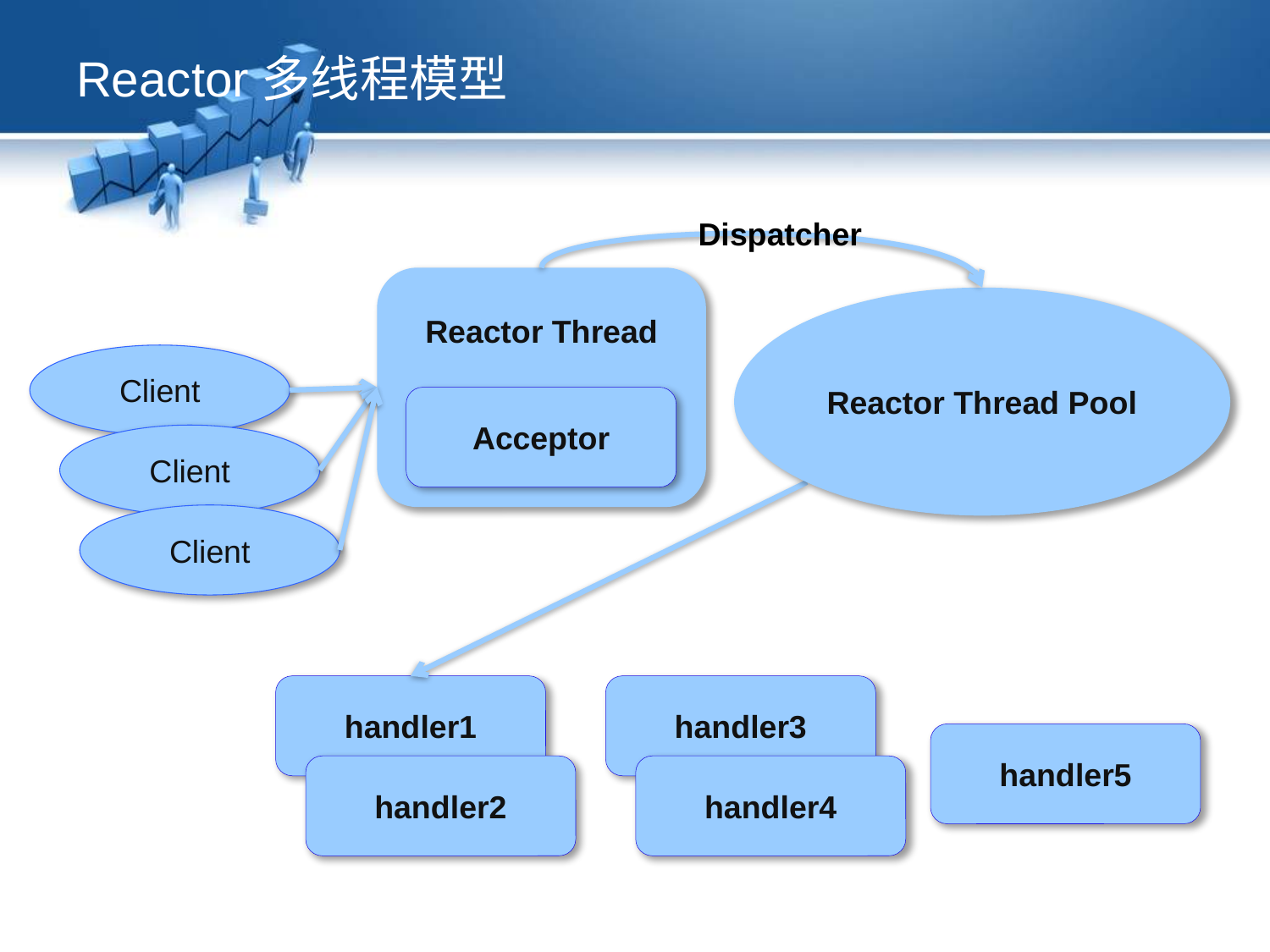

# Reactor多线程模型
Dispatcher
Reactor Thread

Reactor Thread Pool
Client
Acceptor
Client
Client
handler1
handler3
handler5
handler2
handler4